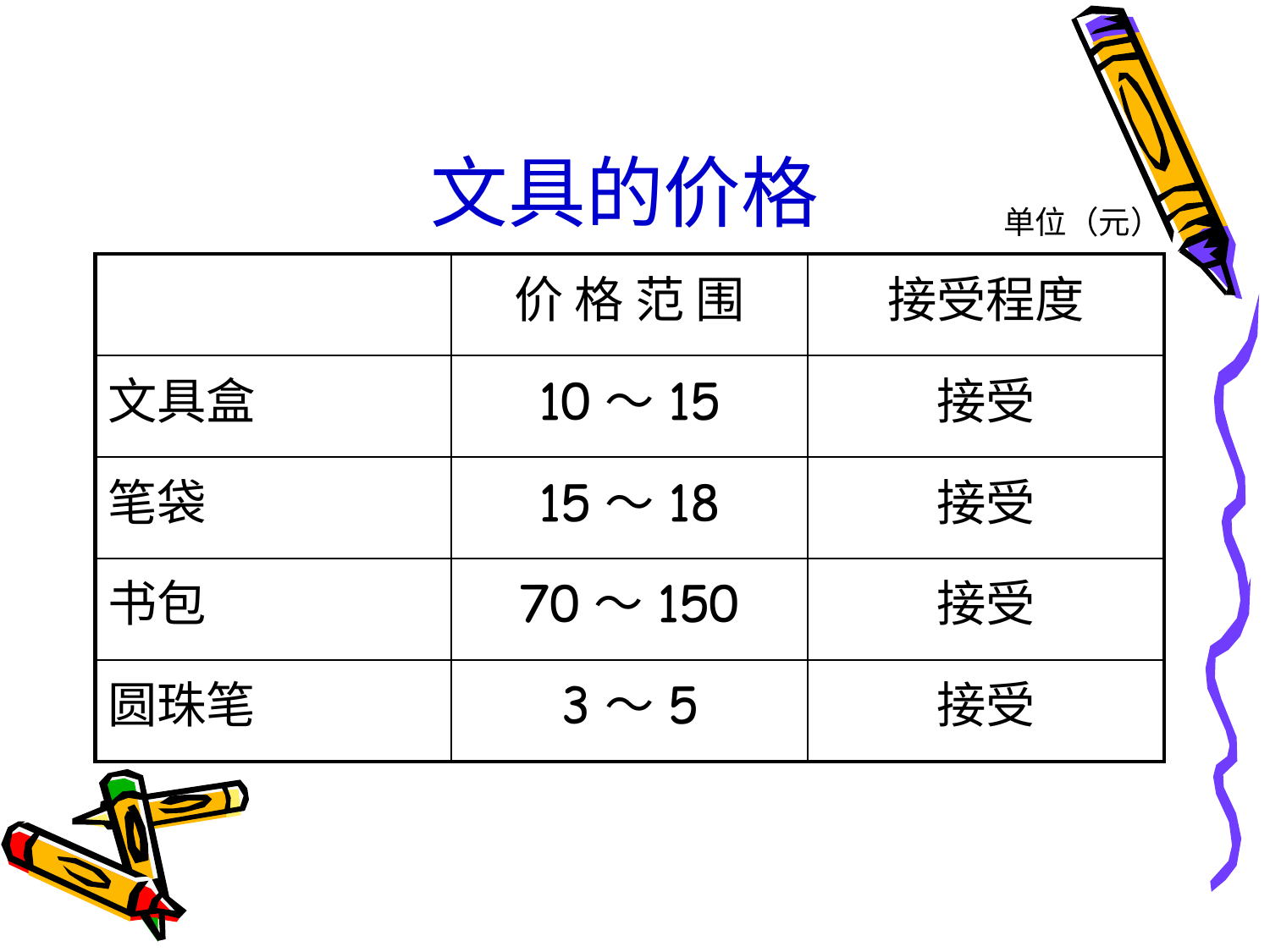

# 文具的价格
单位（元）
|  | 价 格 范 围 | 接受程度 |
| --- | --- | --- |
| 文具盒 | 10～15 | 接受 |
| 笔袋 | 15～18 | 接受 |
| 书包 | 70～150 | 接受 |
| 圆珠笔 | 3～5 | 接受 |